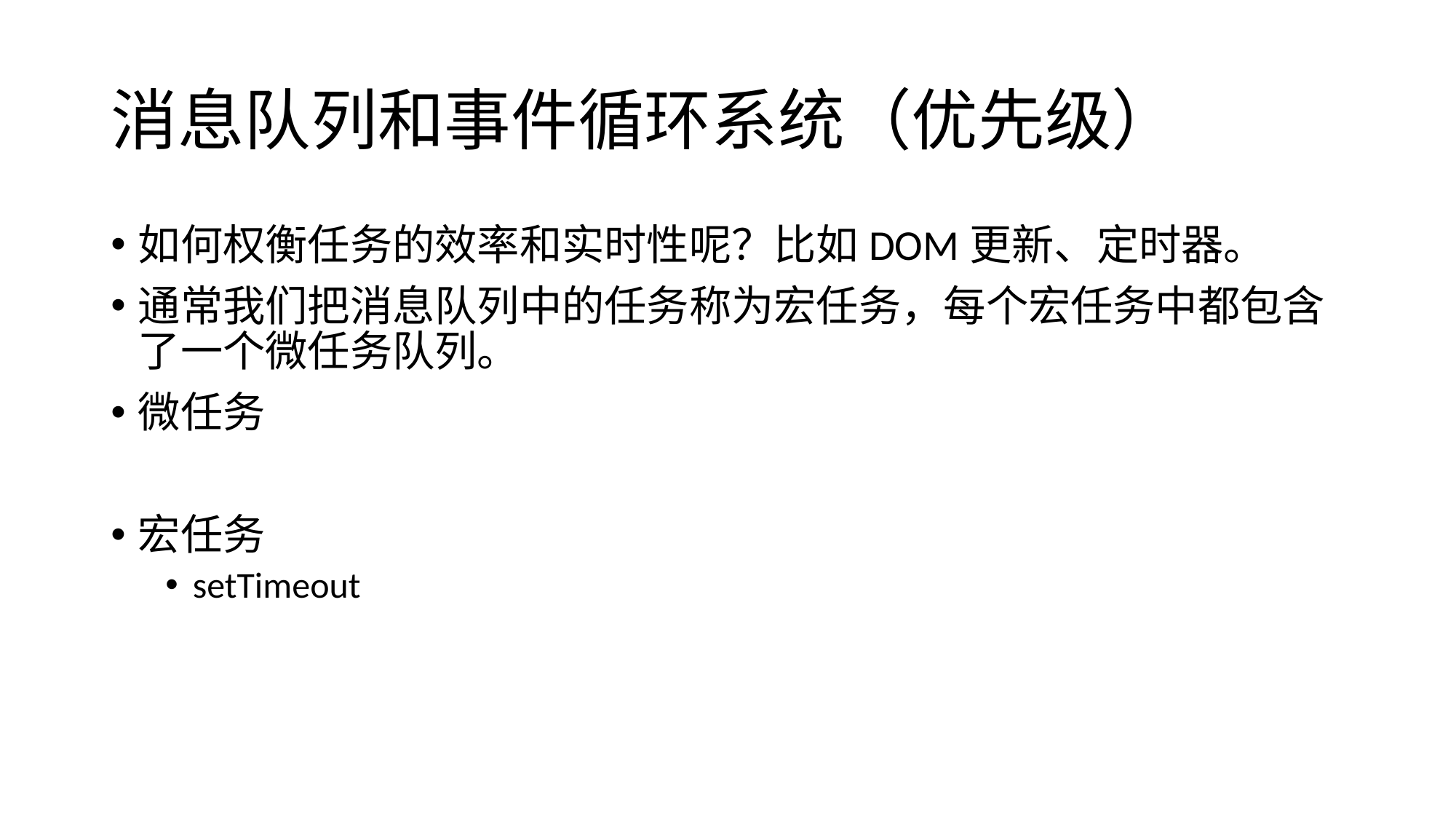

# 消息队列和事件循环系统（优先级）
如何权衡任务的效率和实时性呢？比如DOM更新、定时器。
通常我们把消息队列中的任务称为宏任务，每个宏任务中都包含了一个微任务队列。
微任务

宏任务
setTimeout